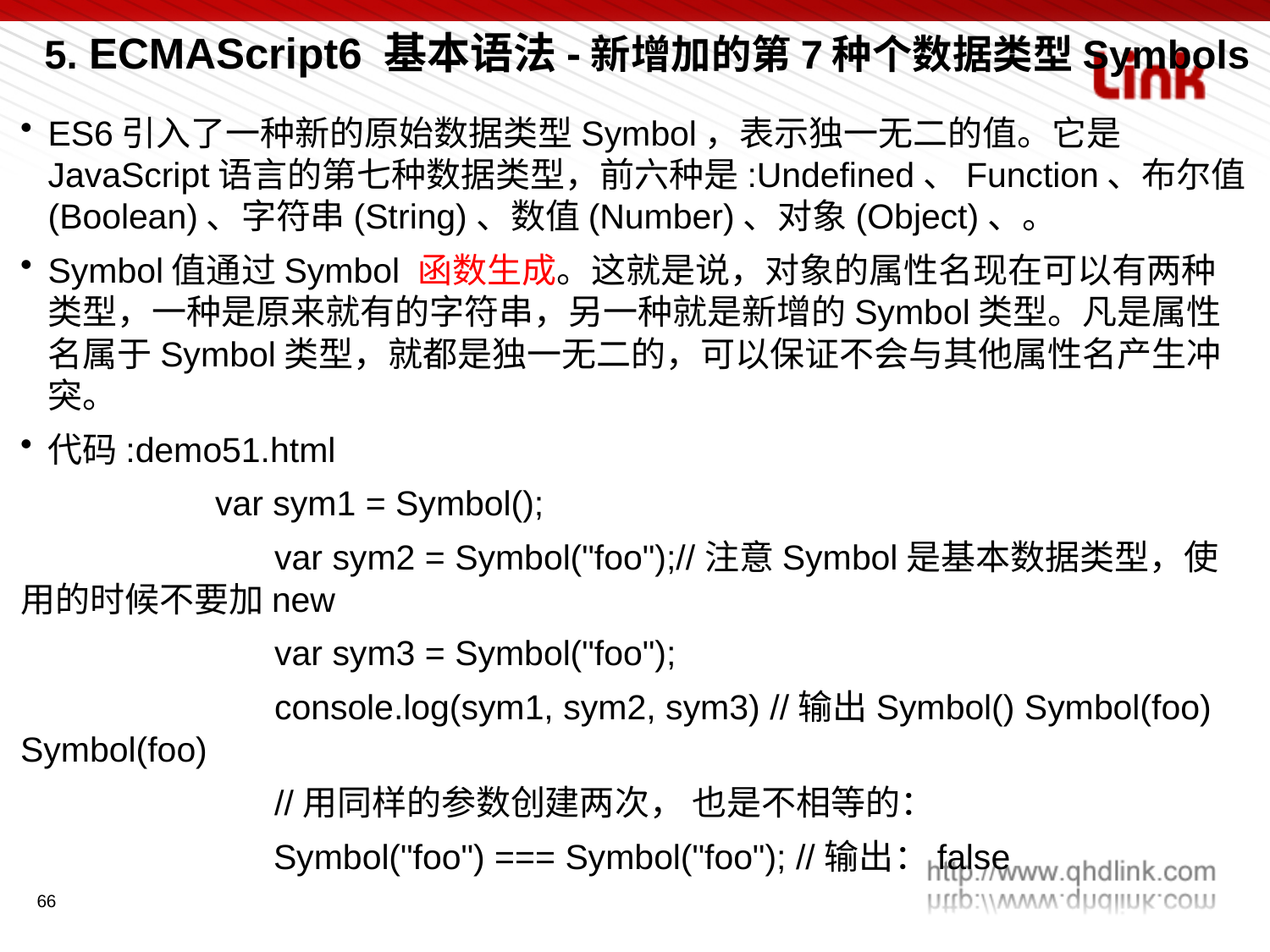

5. ECMAScript6 基本语法-新增加的第7种个数据类型Symbols
ES6引入了一种新的原始数据类型Symbol，表示独一无二的值。它是JavaScript语言的第七种数据类型，前六种是:Undefined、Function、布尔值 (Boolean)、字符串(String)、数值(Number)、对象(Object)、。
Symbol值通过Symbol 函数生成。这就是说，对象的属性名现在可以有两种类型，一种是原来就有的字符串，另一种就是新增的Symbol类型。凡是属性 名属于Symbol类型，就都是独一无二的，可以保证不会与其他属性名产生冲突。
代码:demo51.html
                    var sym1 = Symbol();
		var sym2 = Symbol("foo");//注意Symbol是基本数据类型，使用的时候不要加new
		var sym3 = Symbol("foo");
		console.log(sym1, sym2, sym3) //输出Symbol() Symbol(foo) Symbol(foo)
		//用同样的参数创建两次， 也是不相等的：
                          Symbol("foo") === Symbol("foo"); //输出：false
66